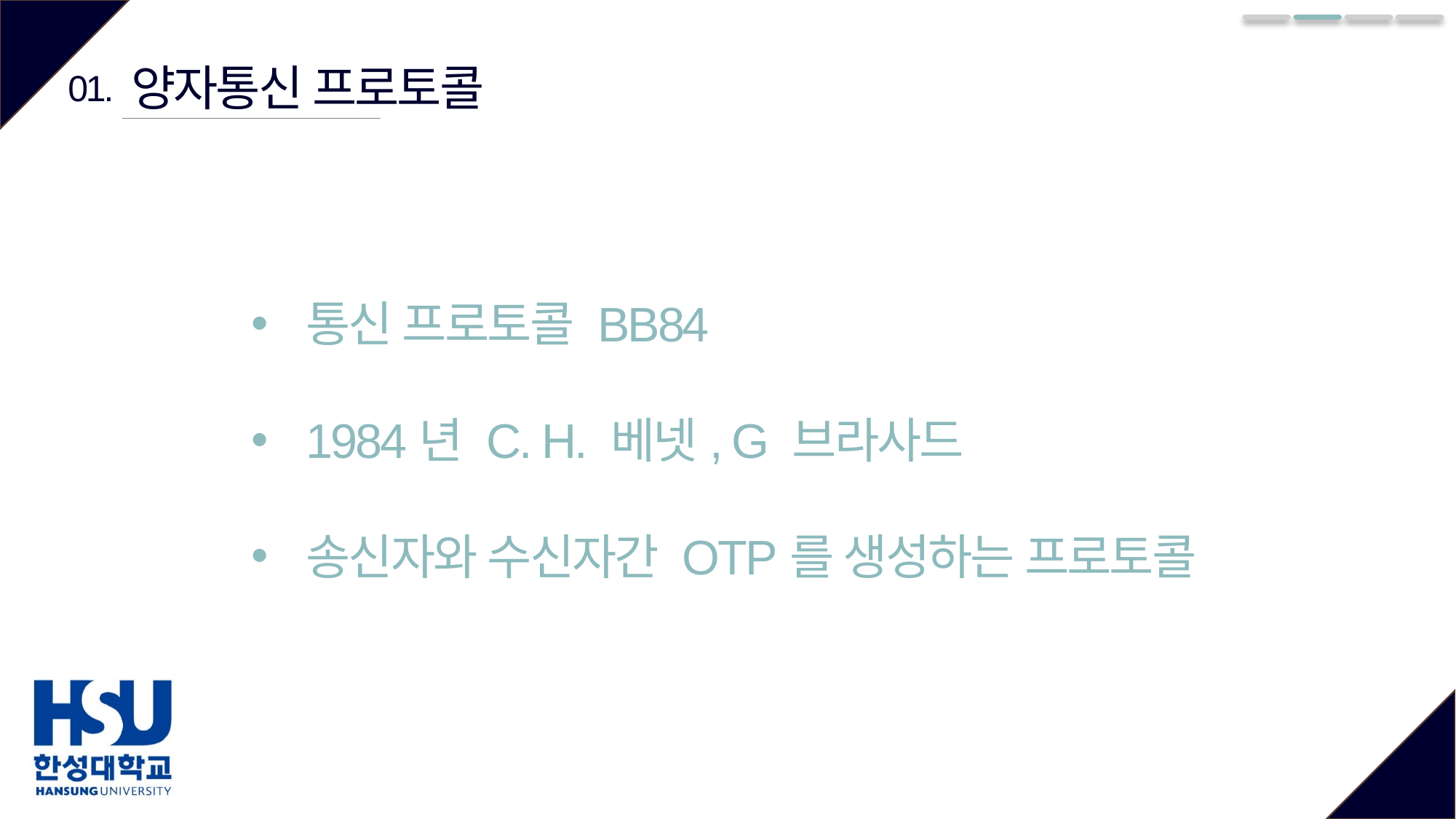

양자통신 프로토콜
01.
통신 프로토콜 BB84
1984년 C. H. 베넷, G 브라사드
송신자와 수신자간 OTP를 생성하는 프로토콜